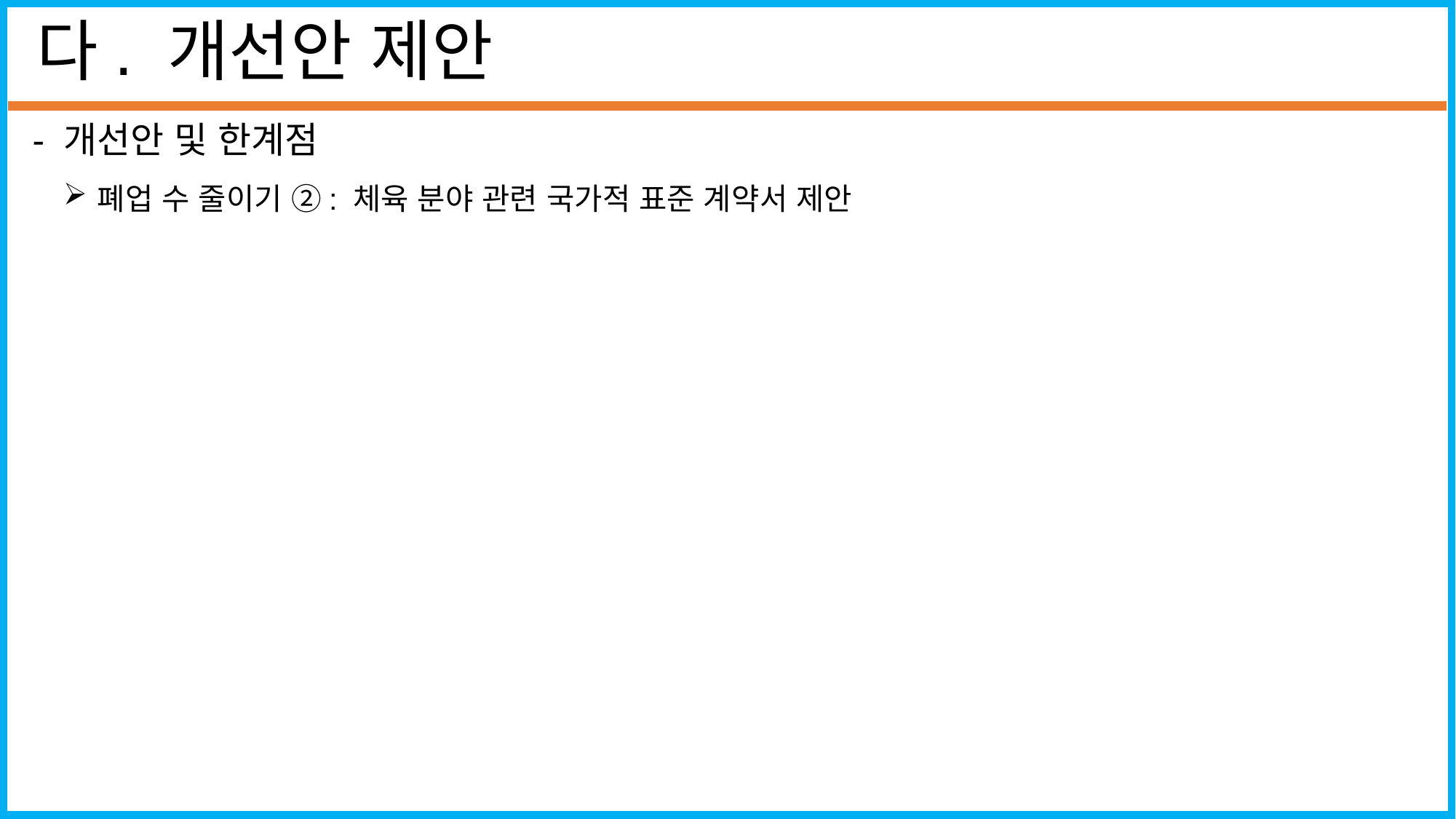

다. 개선안 제안
- 개선안 및 한계점
폐업 수 줄이기 ②: 체육 분야 관련 국가적 표준 계약서 제안